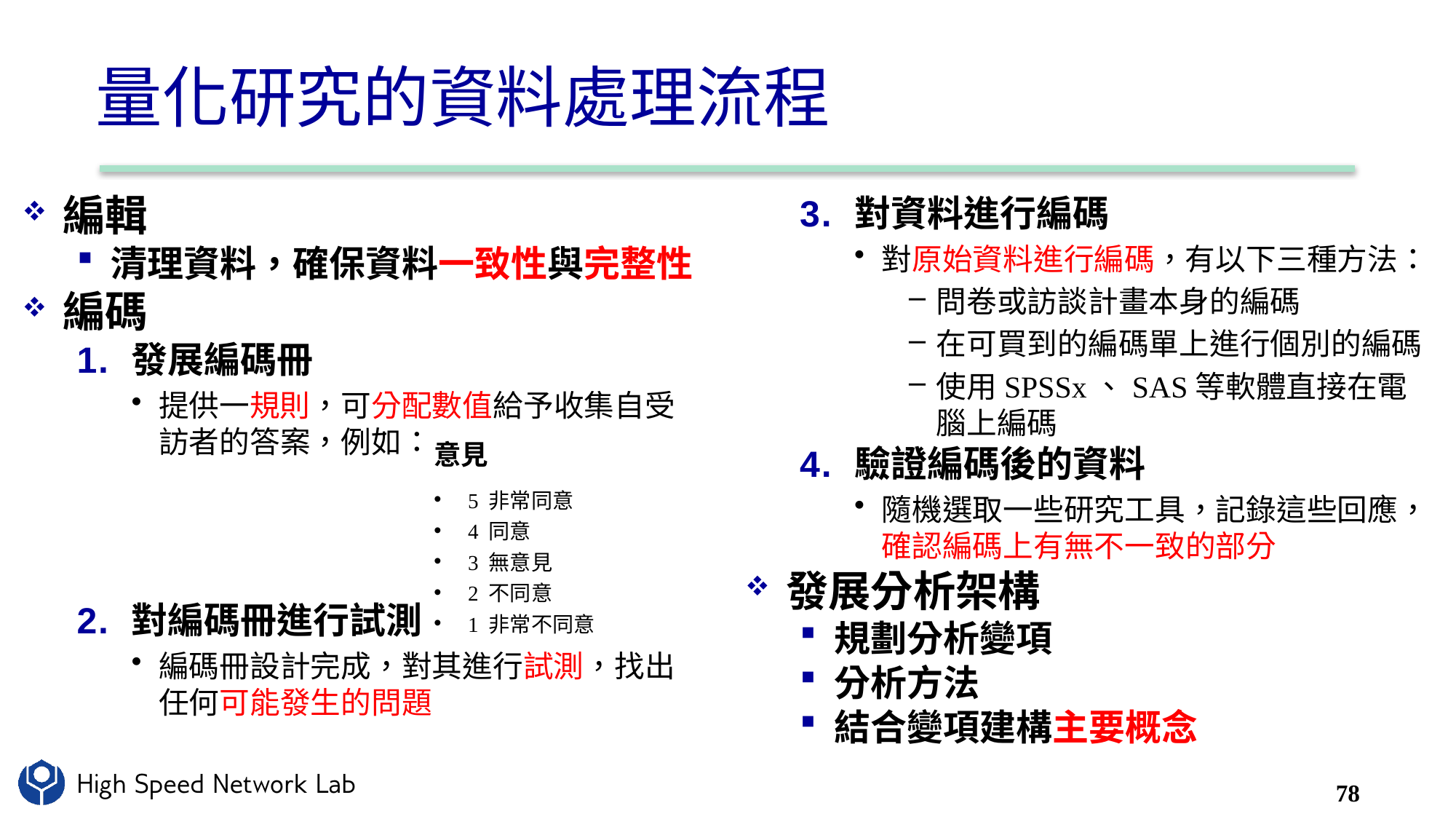

# 量化研究的資料處理流程
編輯
清理資料，確保資料一致性與完整性
編碼
發展編碼冊
提供一規則，可分配數值給予收集自受訪者的答案，例如：

對編碼冊進行試測
編碼冊設計完成，對其進行試測，找出任何可能發生的問題

對資料進行編碼
對原始資料進行編碼，有以下三種方法：
問卷或訪談計畫本身的編碼
在可買到的編碼單上進行個別的編碼
使用SPSSx、SAS等軟體直接在電腦上編碼
驗證編碼後的資料
隨機選取一些研究工具，記錄這些回應，確認編碼上有無不一致的部分
發展分析架構
規劃分析變項
分析方法
結合變項建構主要概念

| 意見 |
| --- |
| 5 非常同意 4 同意 3 無意見 2 不同意 1 非常不同意 |
78